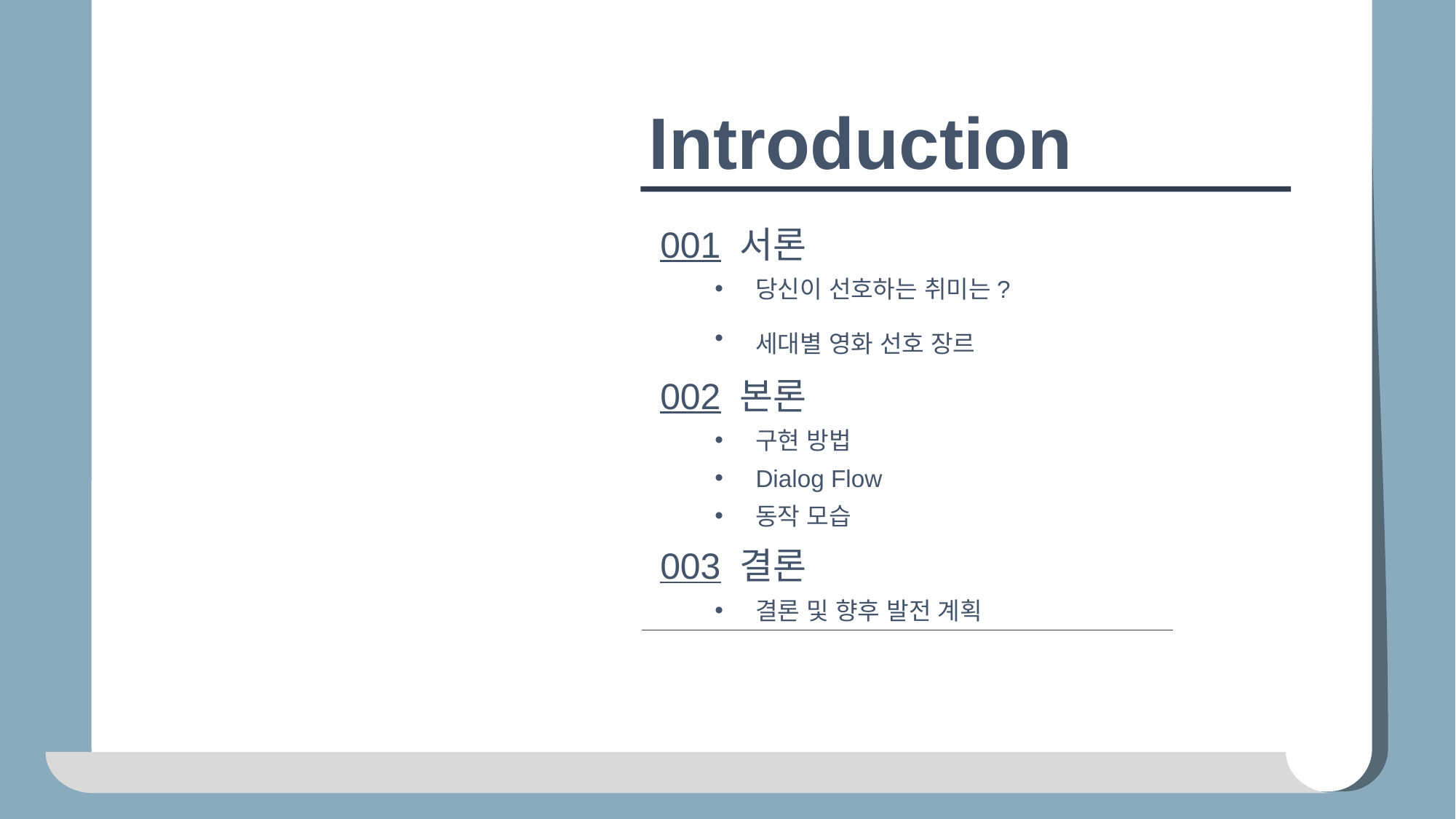

Introduction

001 서론
당신이 선호하는 취미는?
세대별 영화 선호 장르
002 본론
구현 방법
Dialog Flow
동작 모습
003 결론
결론 및 향후 발전 계획